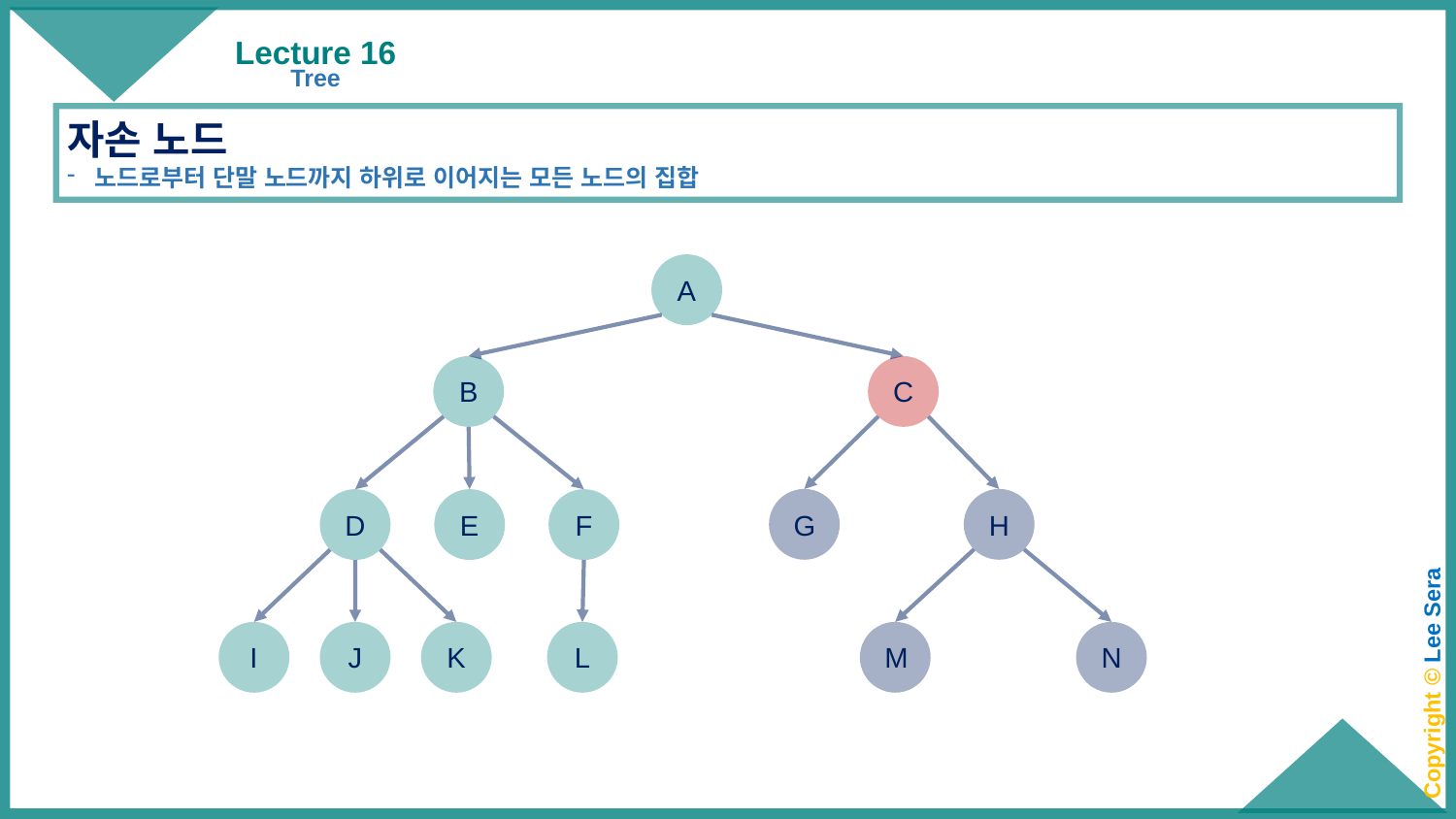

# Lecture 16
Tree
자손 노드
노드로부터 단말 노드까지 하위로 이어지는 모든 노드의 집합
A
B
C
G
H
D
E
F
I
J
K
L
M
N
Copyright © Lee Sera